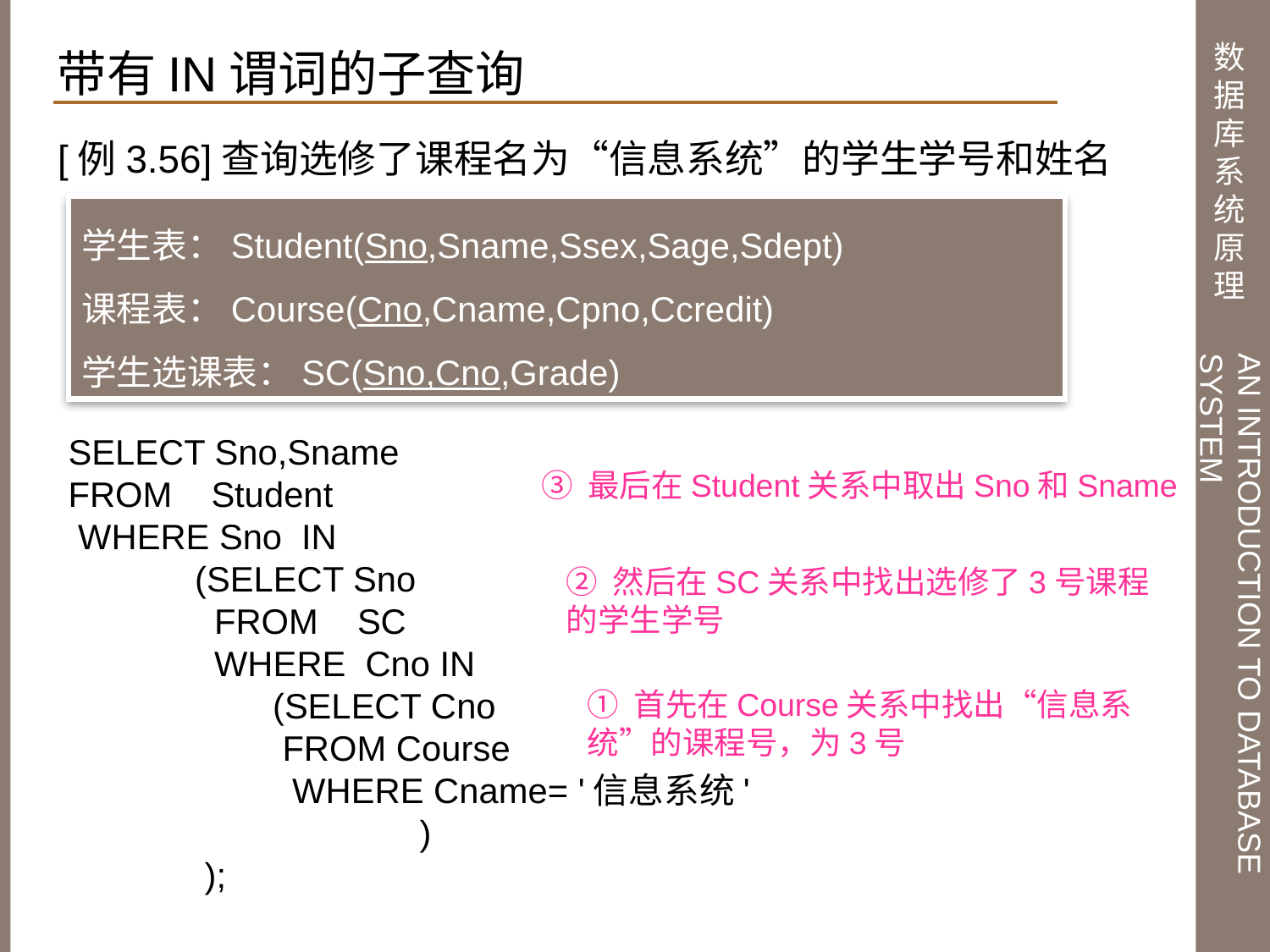

带有IN谓词的子查询
[例3.56]查询选修了课程名为“信息系统”的学生学号和姓名
学生表：Student(Sno,Sname,Ssex,Sage,Sdept)
课程表：Course(Cno,Cname,Cpno,Ccredit)
学生选课表：SC(Sno,Cno,Grade)
SELECT Sno,Sname
FROM    Student
 WHERE Sno  IN
             (SELECT Sno
               FROM    SC
               WHERE  Cno IN
                     (SELECT Cno
                      FROM Course
                       WHERE Cname= '信息系统'
		          )
              );
③ 最后在Student关系中取出Sno和Sname
② 然后在SC关系中找出选修了3号课程的学生学号
① 首先在Course关系中找出“信息系统”的课程号，为3号